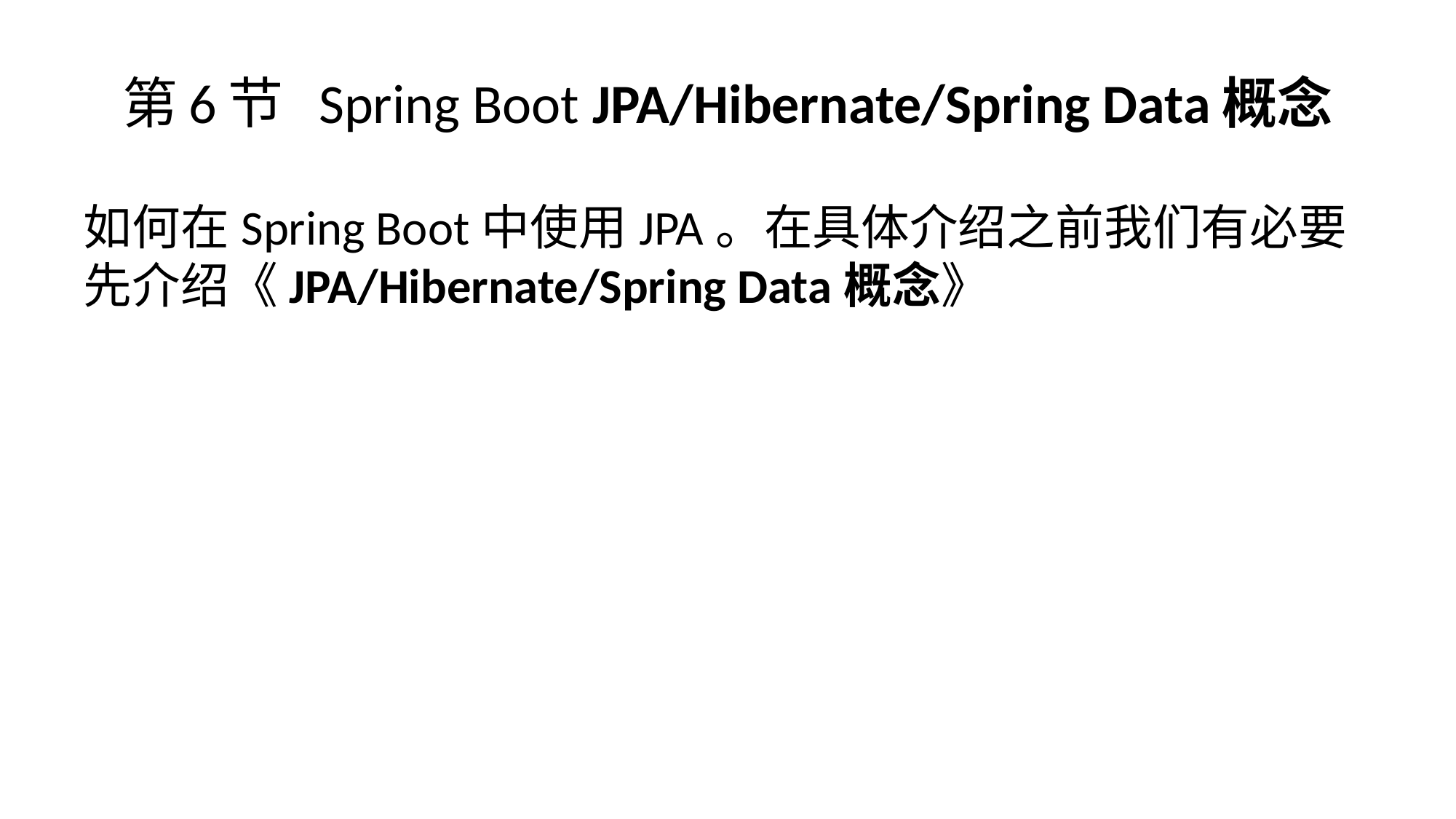

# 第6节  Spring Boot JPA/Hibernate/Spring Data概念
如何在Spring Boot中使用JPA。在具体介绍之前我们有必要先介绍《JPA/Hibernate/Spring Data概念》